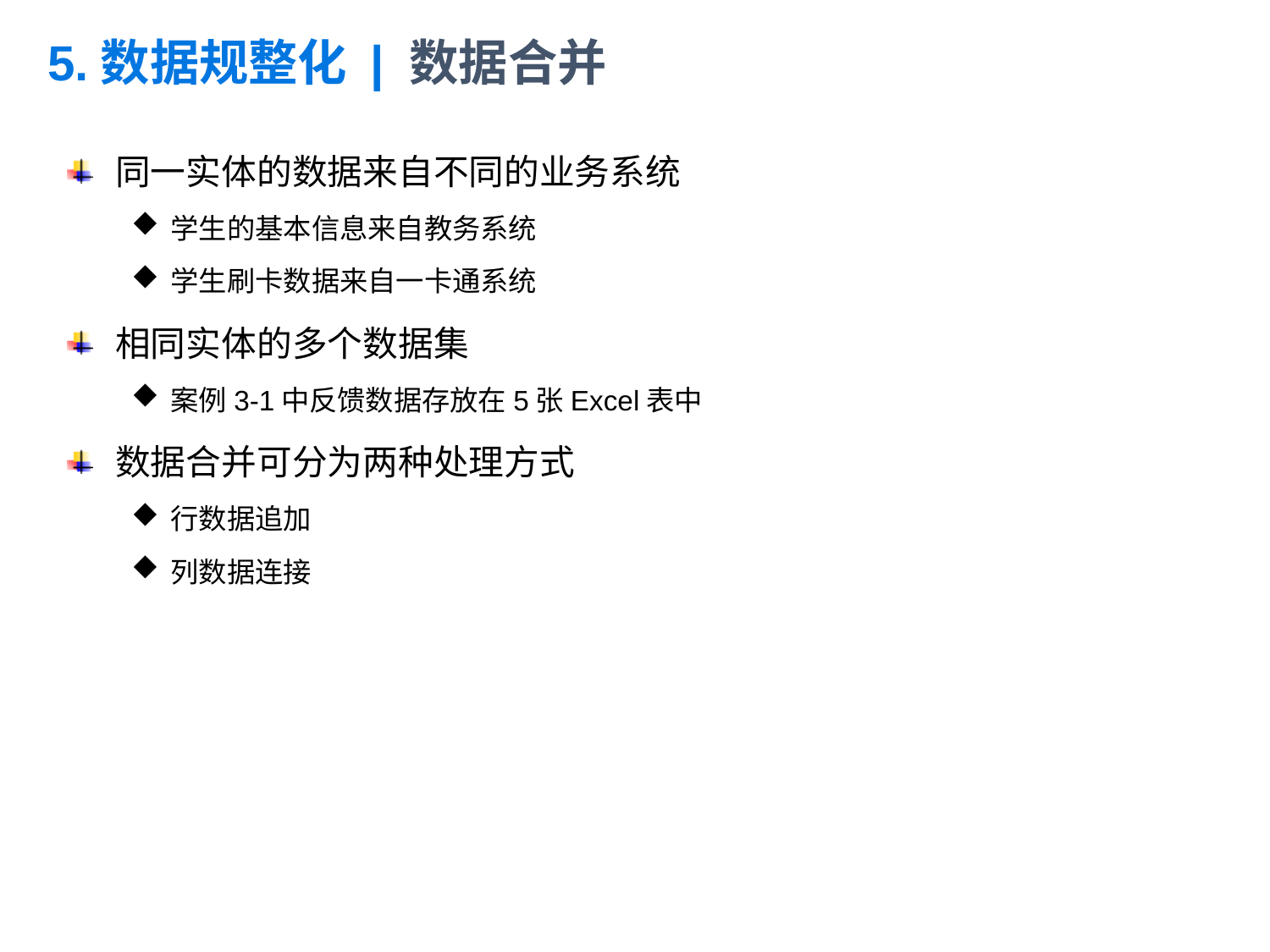

# 5.数据规整化 | 数据合并
同一实体的数据来自不同的业务系统
学生的基本信息来自教务系统
学生刷卡数据来自一卡通系统
相同实体的多个数据集
案例3-1中反馈数据存放在5张Excel表中
数据合并可分为两种处理方式
行数据追加
列数据连接